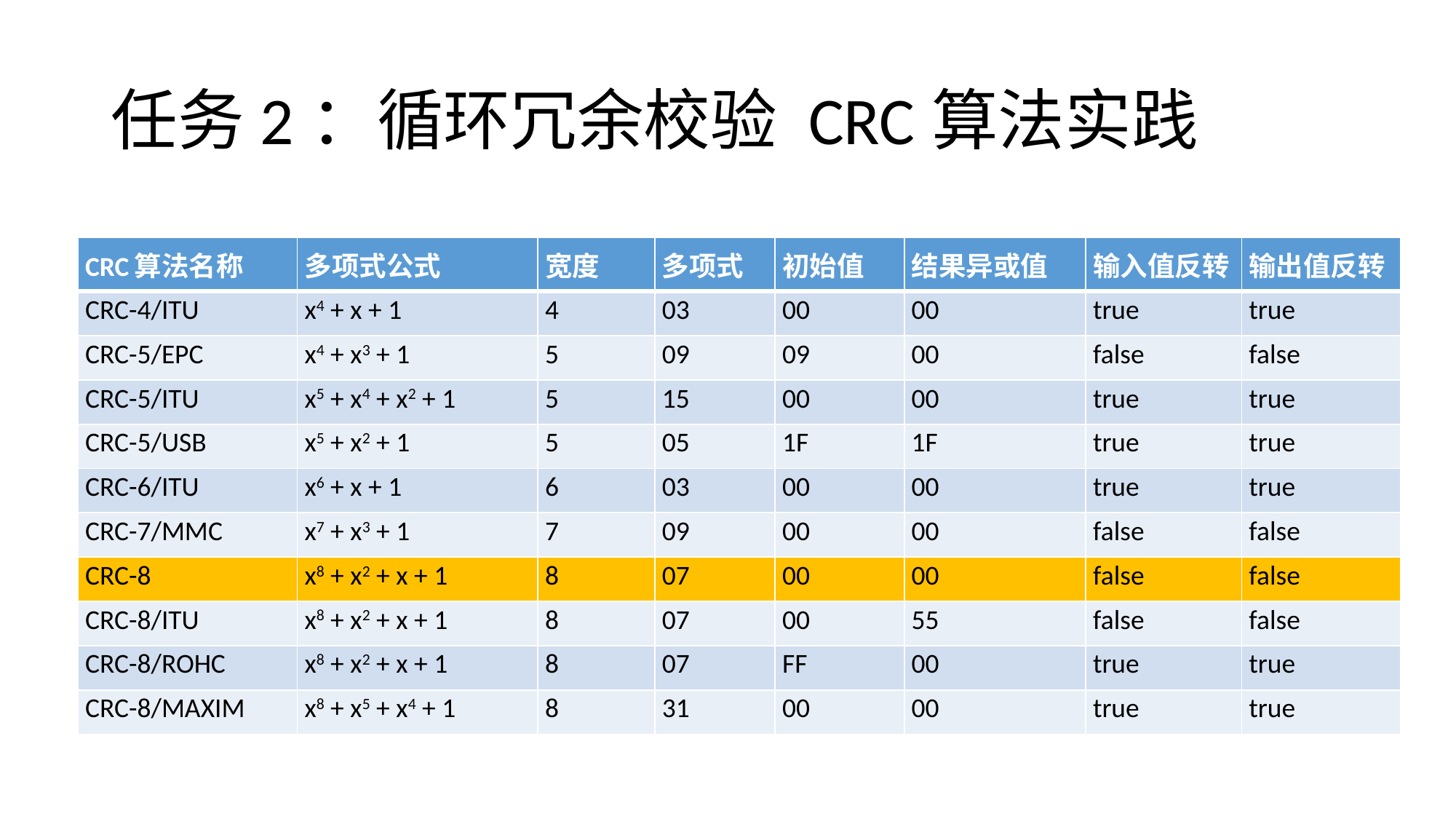

# 任务2：循环冗余校验 CRC算法实践
| CRC算法名称 | 多项式公式 | 宽度 | 多项式 | 初始值 | 结果异或值 | 输入值反转 | 输出值反转 |
| --- | --- | --- | --- | --- | --- | --- | --- |
| CRC-4/ITU | x4 + x + 1 | 4 | 03 | 00 | 00 | true | true |
| CRC-5/EPC | x4 + x3 + 1 | 5 | 09 | 09 | 00 | false | false |
| CRC-5/ITU | x5 + x4 + x2 + 1 | 5 | 15 | 00 | 00 | true | true |
| CRC-5/USB | x5 + x2 + 1 | 5 | 05 | 1F | 1F | true | true |
| CRC-6/ITU | x6 + x + 1 | 6 | 03 | 00 | 00 | true | true |
| CRC-7/MMC | x7 + x3 + 1 | 7 | 09 | 00 | 00 | false | false |
| CRC-8 | x8 + x2 + x + 1 | 8 | 07 | 00 | 00 | false | false |
| CRC-8/ITU | x8 + x2 + x + 1 | 8 | 07 | 00 | 55 | false | false |
| CRC-8/ROHC | x8 + x2 + x + 1 | 8 | 07 | FF | 00 | true | true |
| CRC-8/MAXIM | x8 + x5 + x4 + 1 | 8 | 31 | 00 | 00 | true | true |